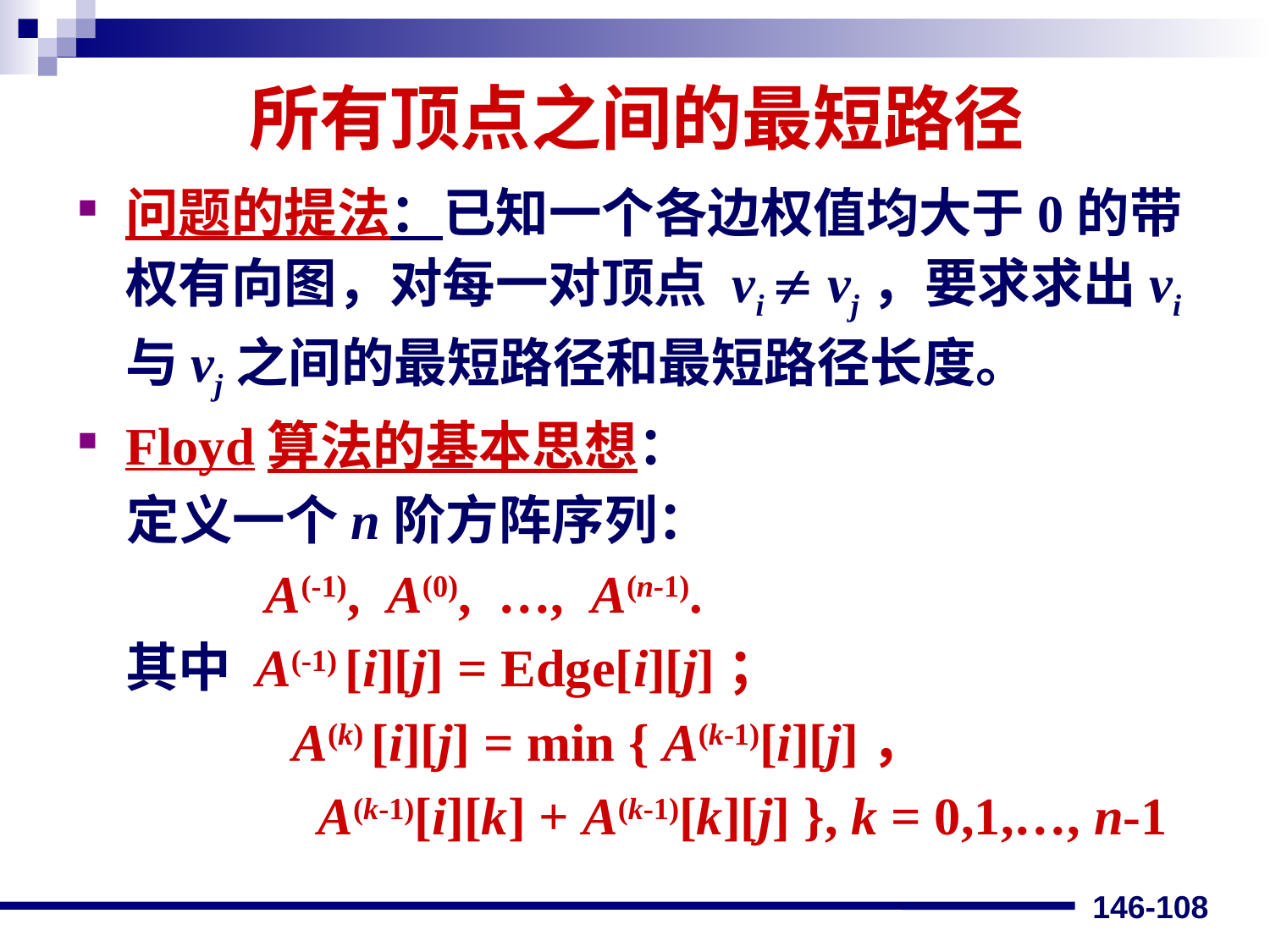

# 所有顶点之间的最短路径
问题的提法：已知一个各边权值均大于0的带权有向图，对每一对顶点 vi ≠ vj，要求求出vi 与vj之间的最短路径和最短路径长度。
Floyd算法的基本思想：
   定义一个n阶方阵序列：
          	 A(-1),  A(0),  …,  A(n-1).
  	其中 A(-1) [i][j] = Edge[i][j]；
     	   A(k) [i][j] = min { A(k-1)[i][j]，
                  A(k-1)[i][k] + A(k-1)[k][j] }, k = 0,1,…, n-1
146-108